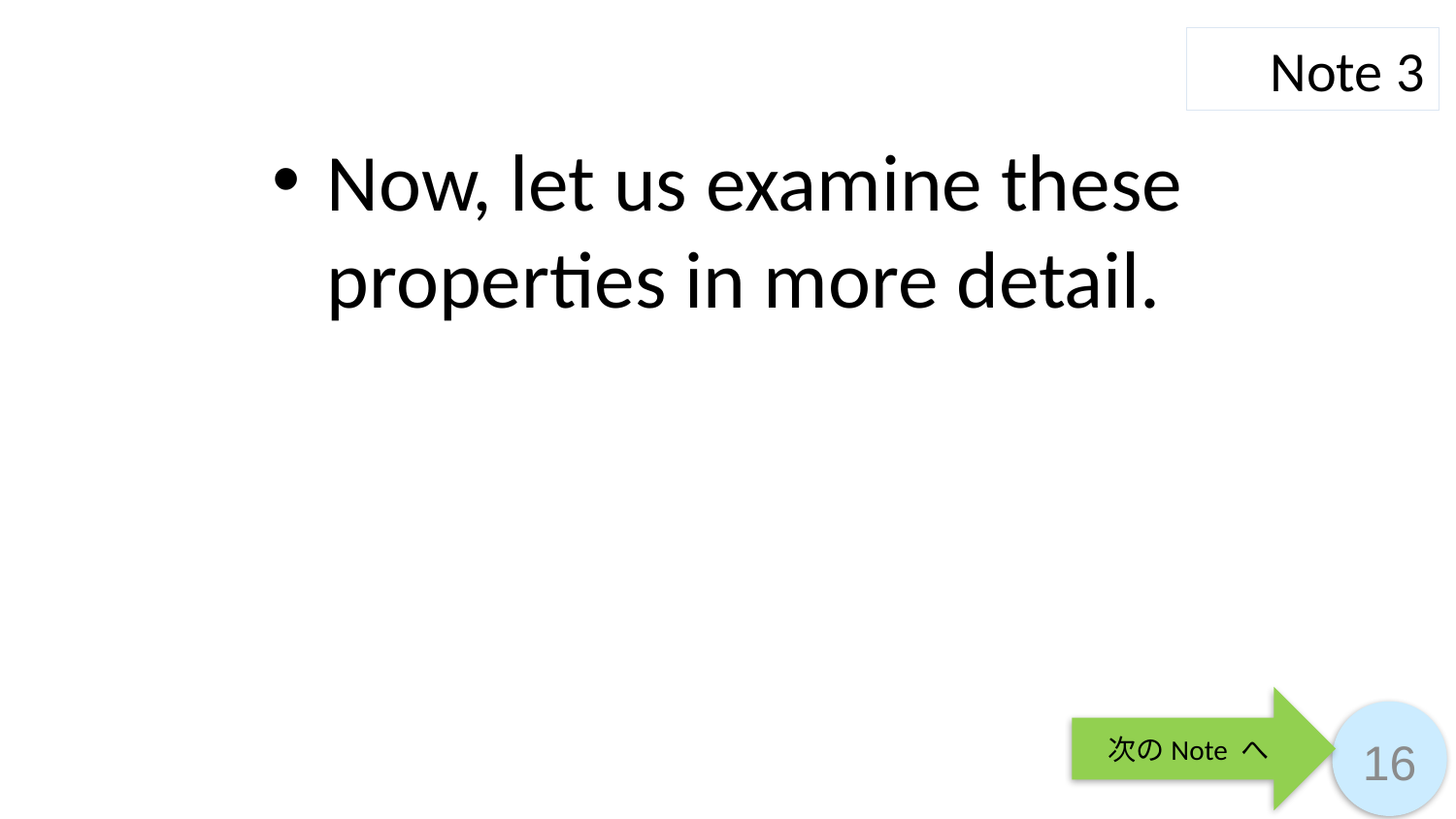

Note 3
Now, let us examine these properties in more detail.
次のNote へ
16